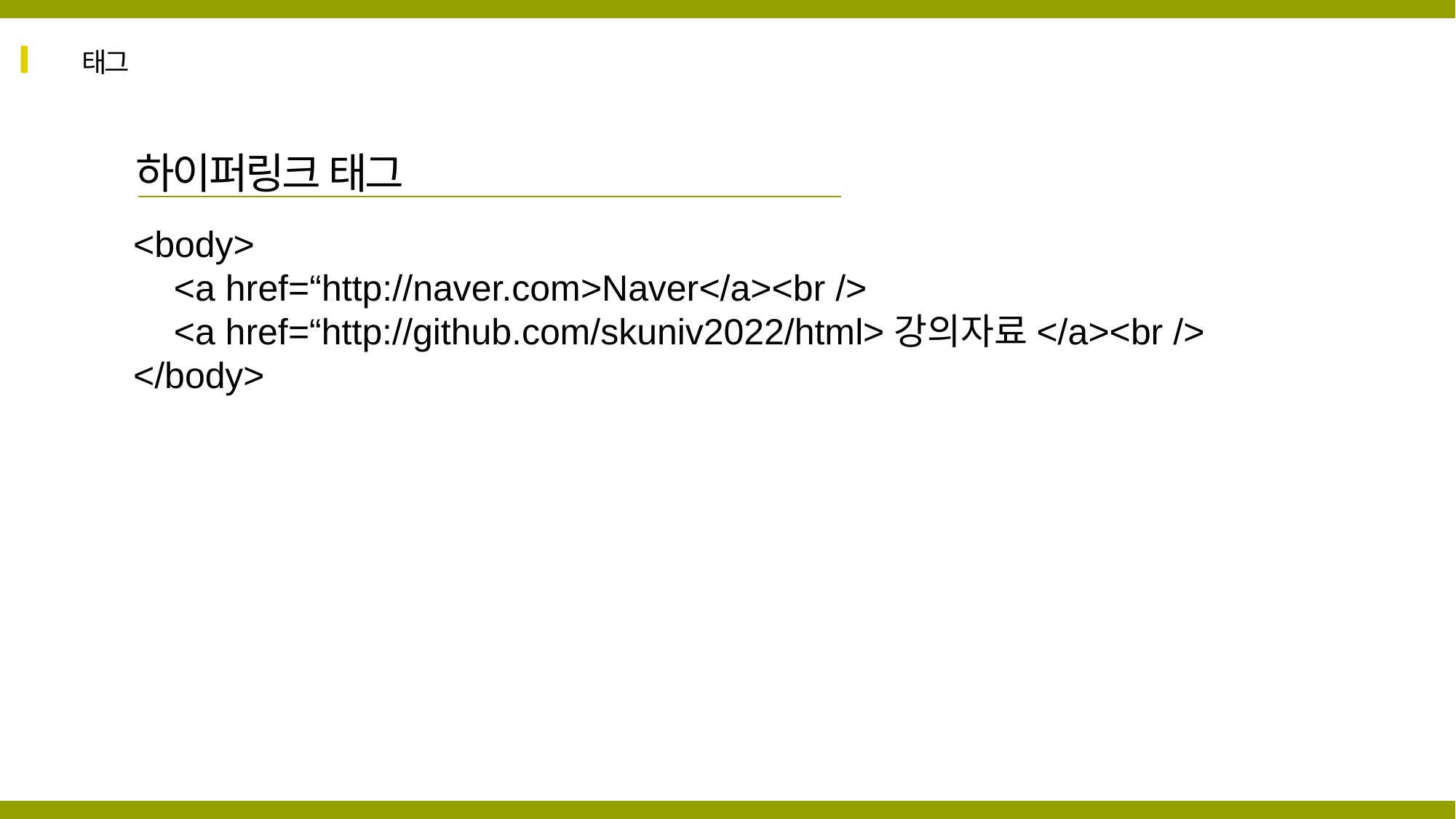

태그

하이퍼링크 태그
<body>
    <a href=“http://naver.com>Naver</a><br />
    <a href=“http://github.com/skuniv2022/html>강의자료</a><br />
</body>